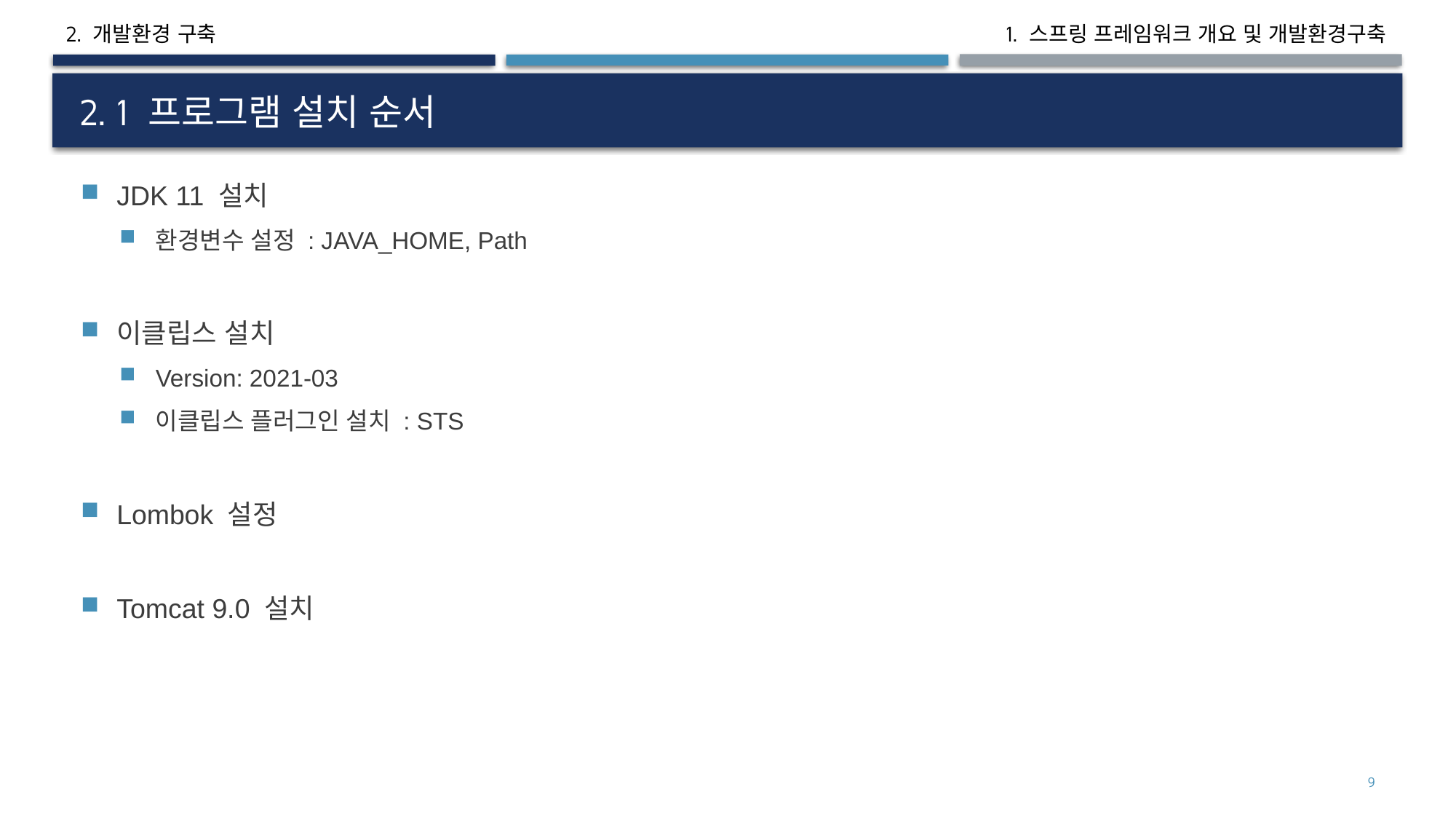

2. 개발환경 구축
# 2. 1 프로그램 설치 순서
JDK 11 설치
환경변수 설정 : JAVA_HOME, Path

이클립스 설치
Version: 2021-03
이클립스 플러그인 설치 : STS

Lombok 설정

Tomcat 9.0 설치
9